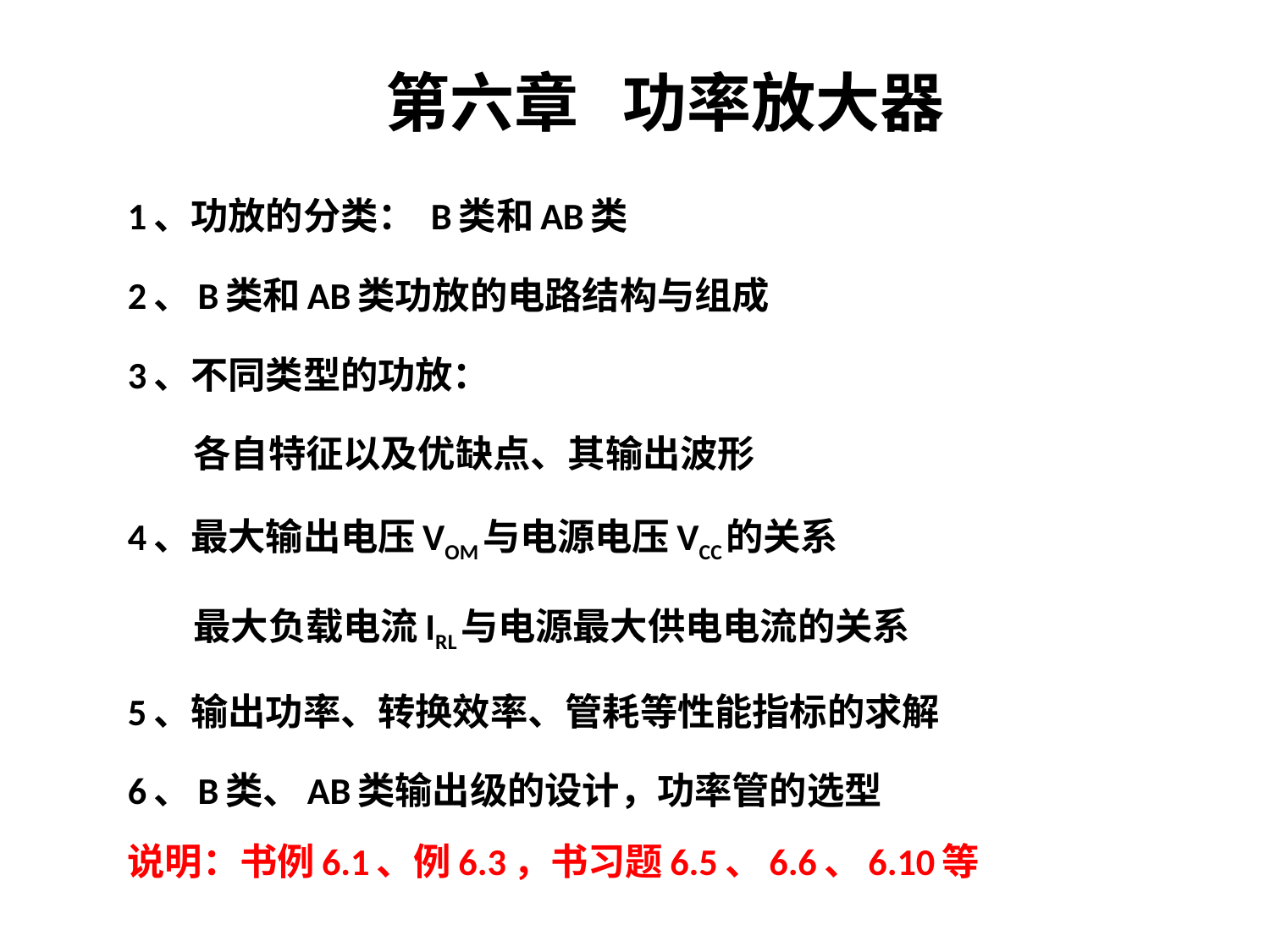

第六章   功率放大器

1、功放的分类： B类和AB类
2、B类和AB类功放的电路结构与组成
3、不同类型的功放：
       各自特征以及优缺点、其输出波形
4、最大输出电压VOM与电源电压VCC的关系
       最大负载电流IRL与电源最大供电电流的关系
5、输出功率、转换效率、管耗等性能指标的求解
6、B类、AB类输出级的设计，功率管的选型

说明：书例6.1、例6.3，书习题6.5、6.6、6.10等